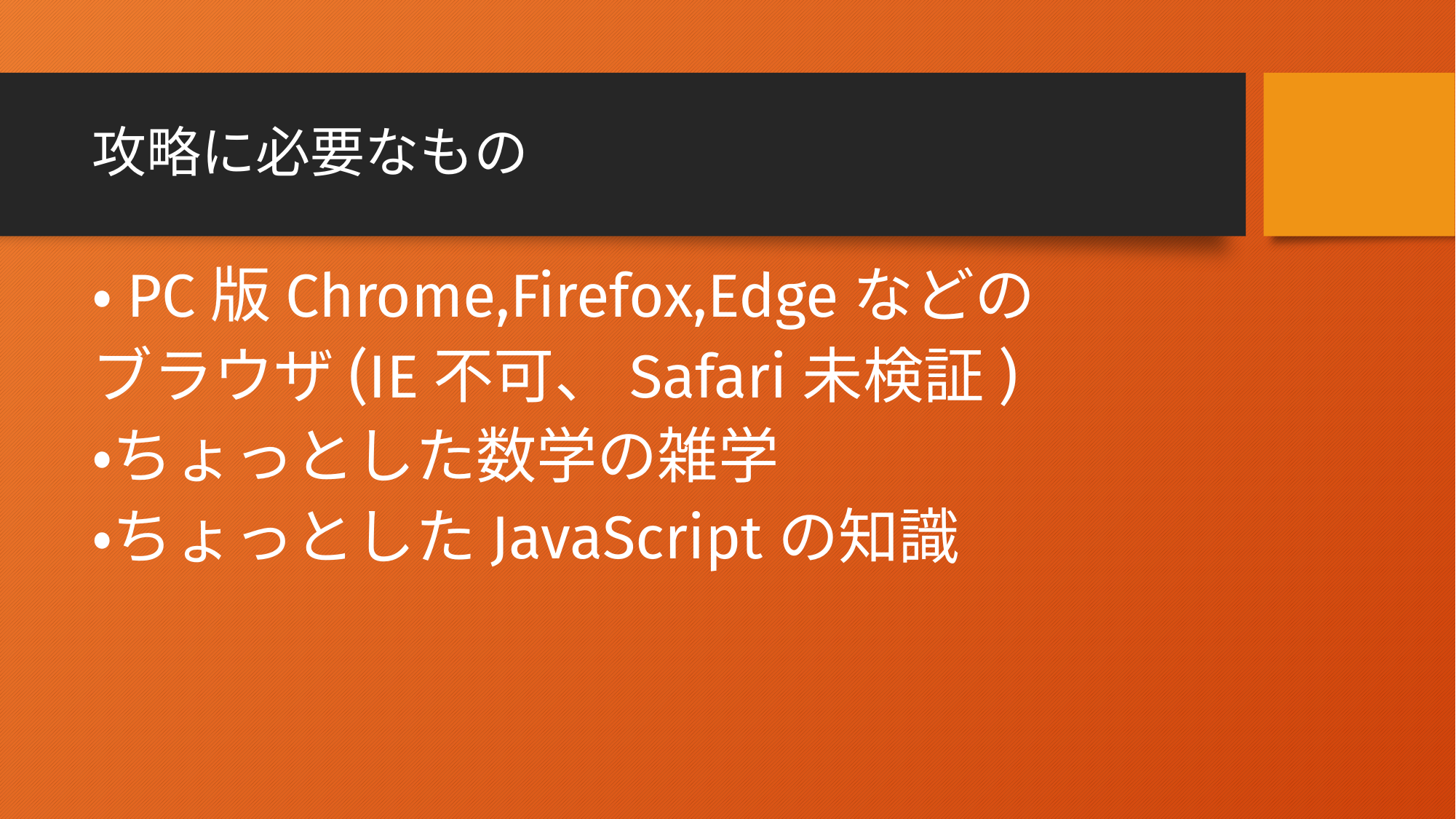

# 攻略に必要なもの
・PC版Chrome,Firefox,Edgeなどの
ブラウザ(IE不可、Safari未検証)
・ちょっとした数学の雑学
・ちょっとしたJavaScriptの知識